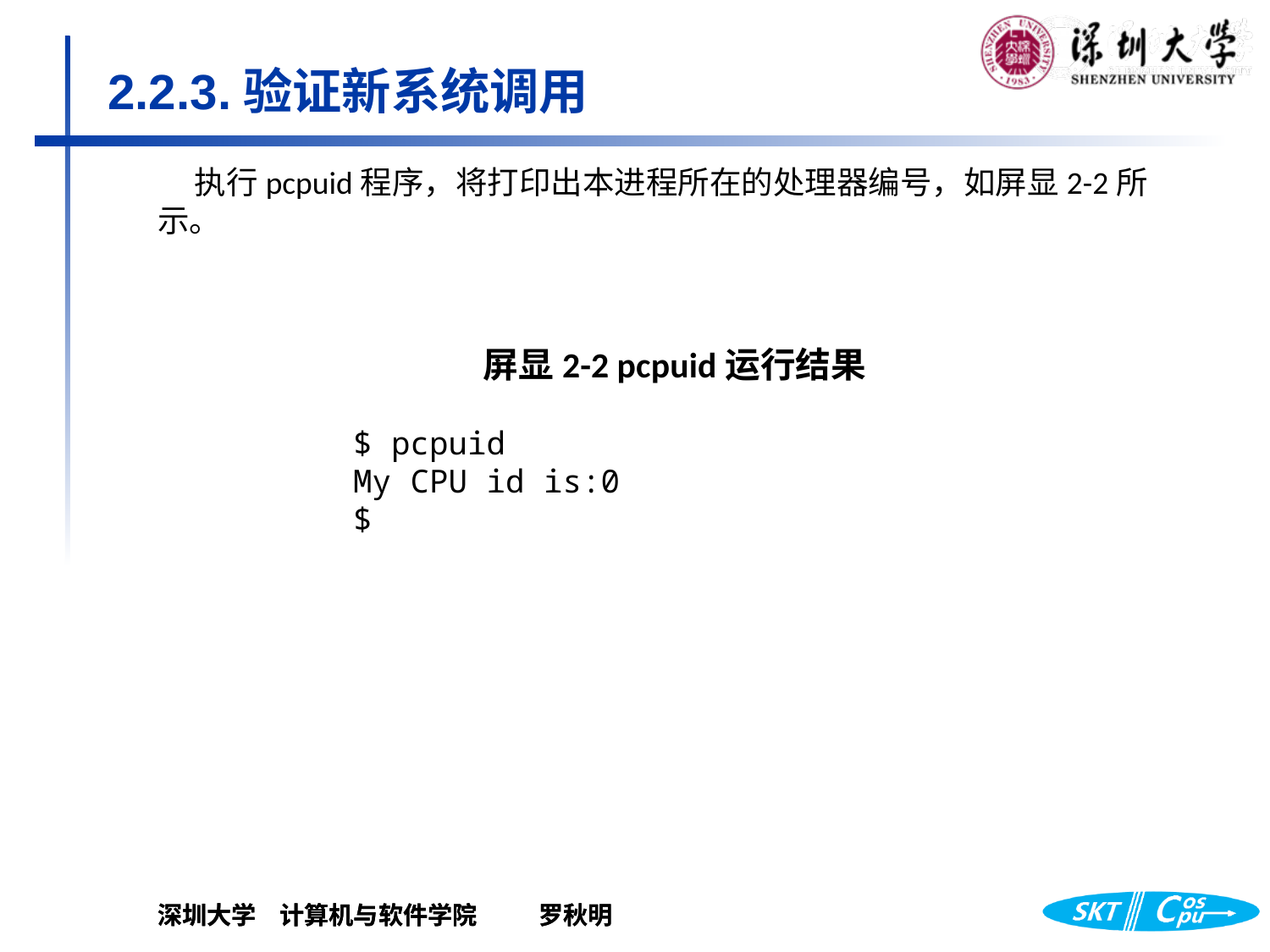

# 2.2.3.验证新系统调用
执行pcpuid程序，将打印出本进程所在的处理器编号，如屏显2-2所示。
屏显2-2 pcpuid运行结果

$ pcpuid
My CPU id is:0
$